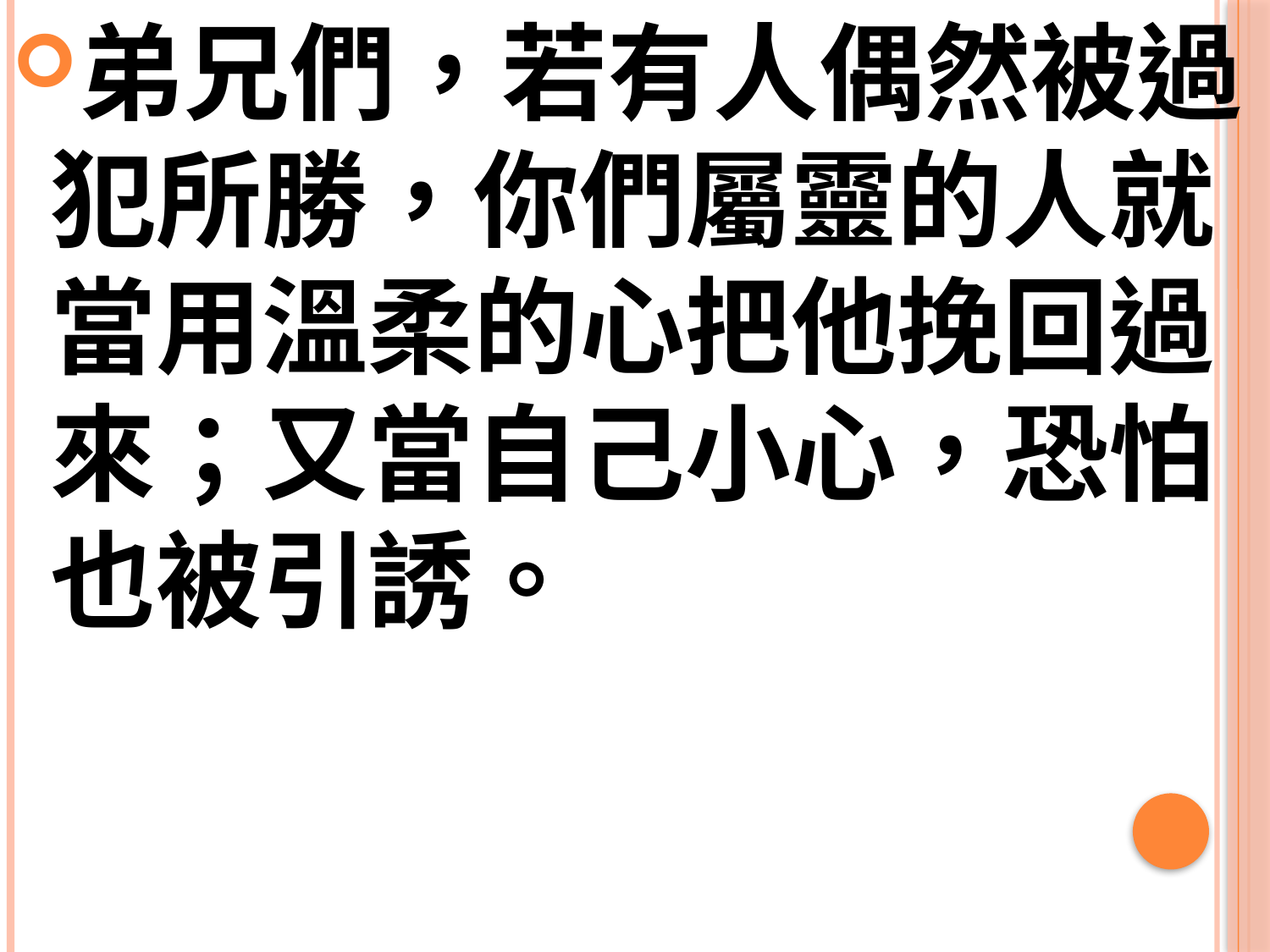

弟兄們，若有人偶然被過犯所勝，你們屬靈的人就當用溫柔的心把他挽回過來；又當自己小心，恐怕也被引誘。